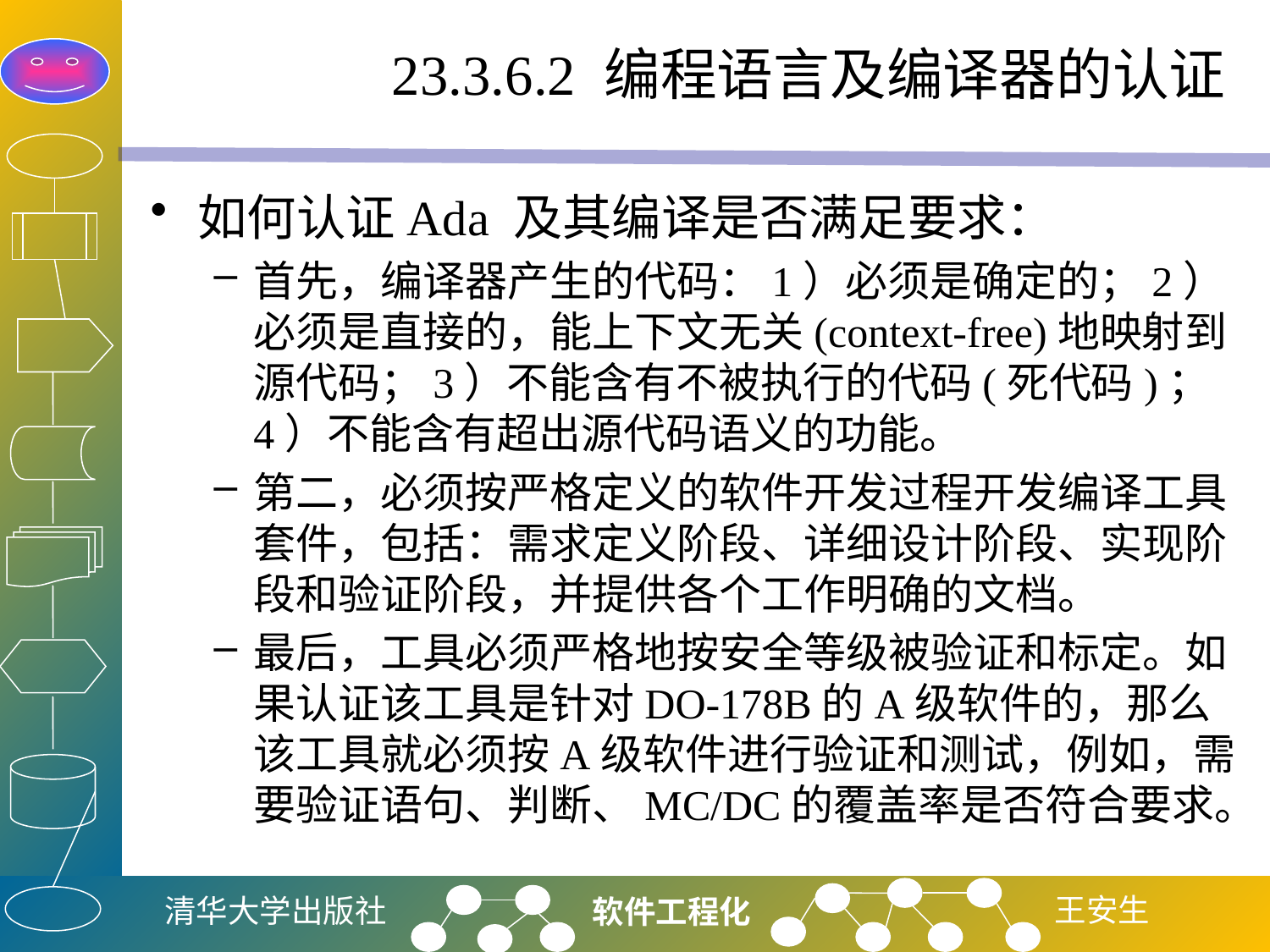

# 23.3.6.2 编程语言及编译器的认证
如何认证Ada 及其编译是否满足要求：
首先，编译器产生的代码：1）必须是确定的；2）必须是直接的，能上下文无关(context-free)地映射到源代码；3）不能含有不被执行的代码(死代码)；4）不能含有超出源代码语义的功能。
第二，必须按严格定义的软件开发过程开发编译工具套件，包括：需求定义阶段、详细设计阶段、实现阶段和验证阶段，并提供各个工作明确的文档。
最后，工具必须严格地按安全等级被验证和标定。如果认证该工具是针对DO-178B的A级软件的，那么该工具就必须按A级软件进行验证和测试，例如，需要验证语句、判断、MC/DC的覆盖率是否符合要求。